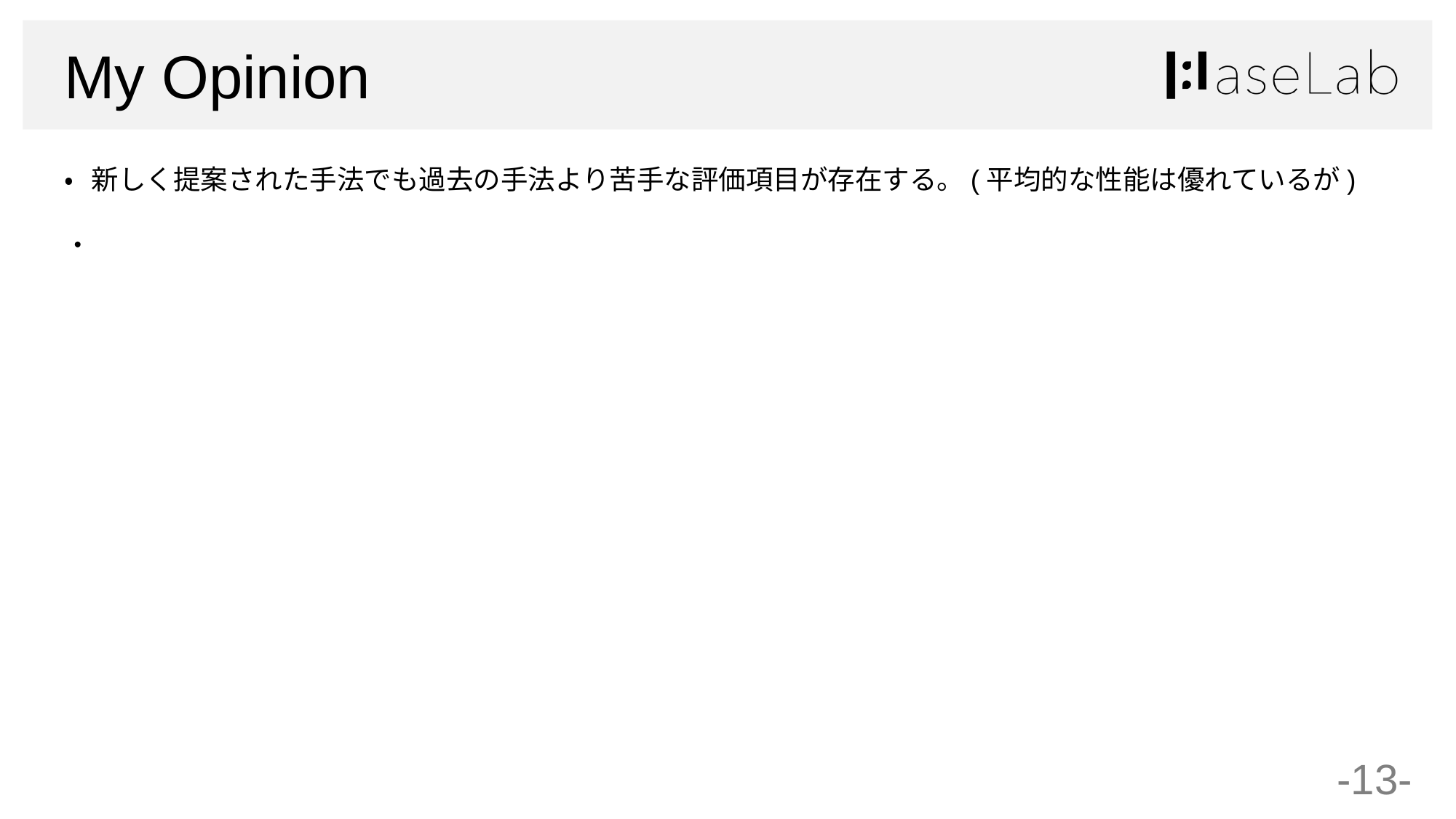

My Opinion
・新しく提案された手法でも過去の手法より苦手な評価項目が存在する。(平均的な性能は優れているが)

・
-13-